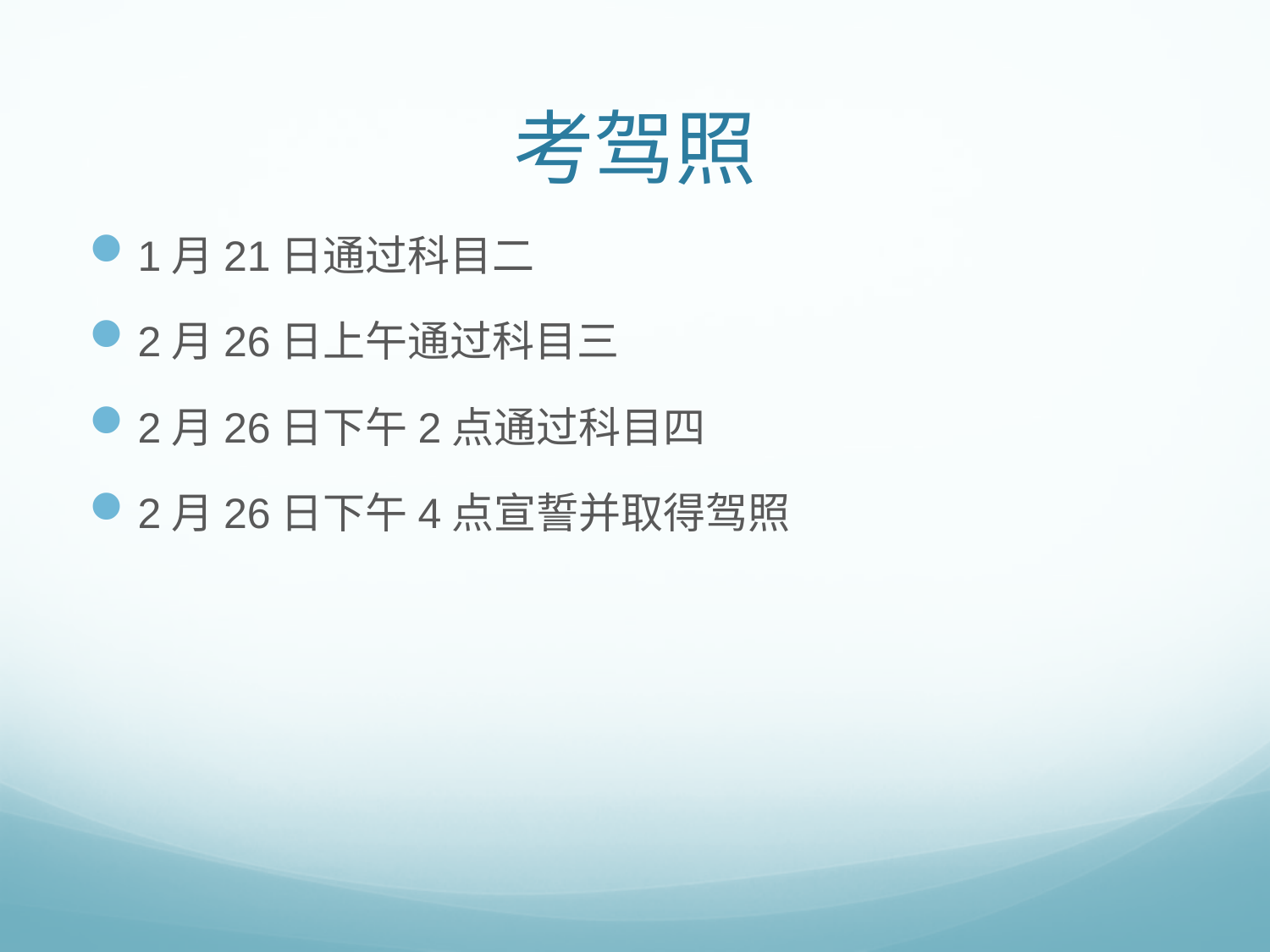

# 考驾照
1月21日通过科目二
2月26日上午通过科目三
2月26日下午2点通过科目四
2月26日下午4点宣誓并取得驾照